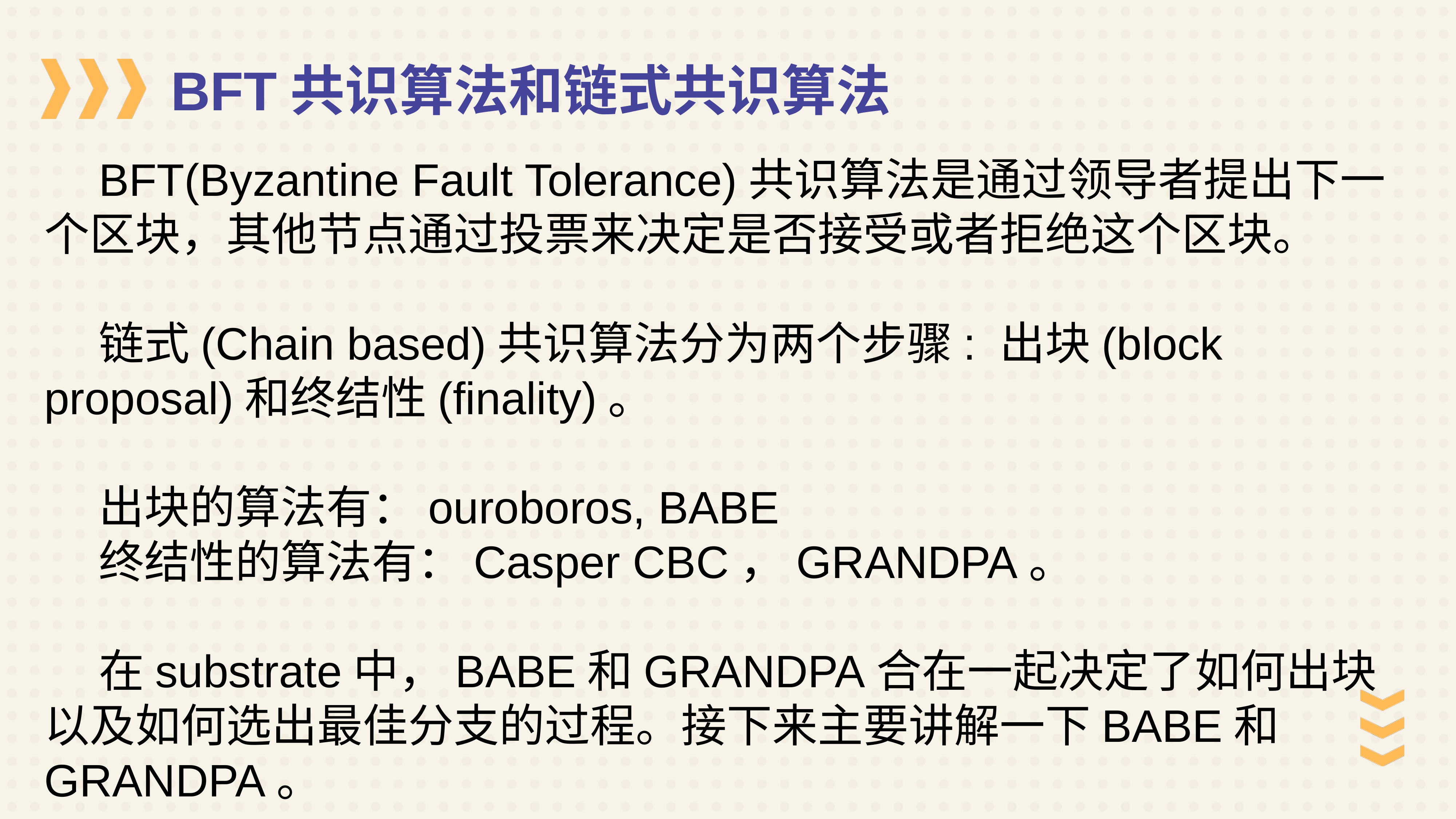

BFT共识算法和链式共识算法
	BFT(Byzantine Fault Tolerance)共识算法是通过领导者提出下一个区块，其他节点通过投票来决定是否接受或者拒绝这个区块。
	链式(Chain based)共识算法分为两个步骤: 出块(block proposal)和终结性(finality)。

	出块的算法有：ouroboros, BABE
	终结性的算法有：Casper CBC，GRANDPA。

	在substrate中，BABE和GRANDPA合在一起决定了如何出块以及如何选出最佳分支的过程。接下来主要讲解一下BABE和GRANDPA。